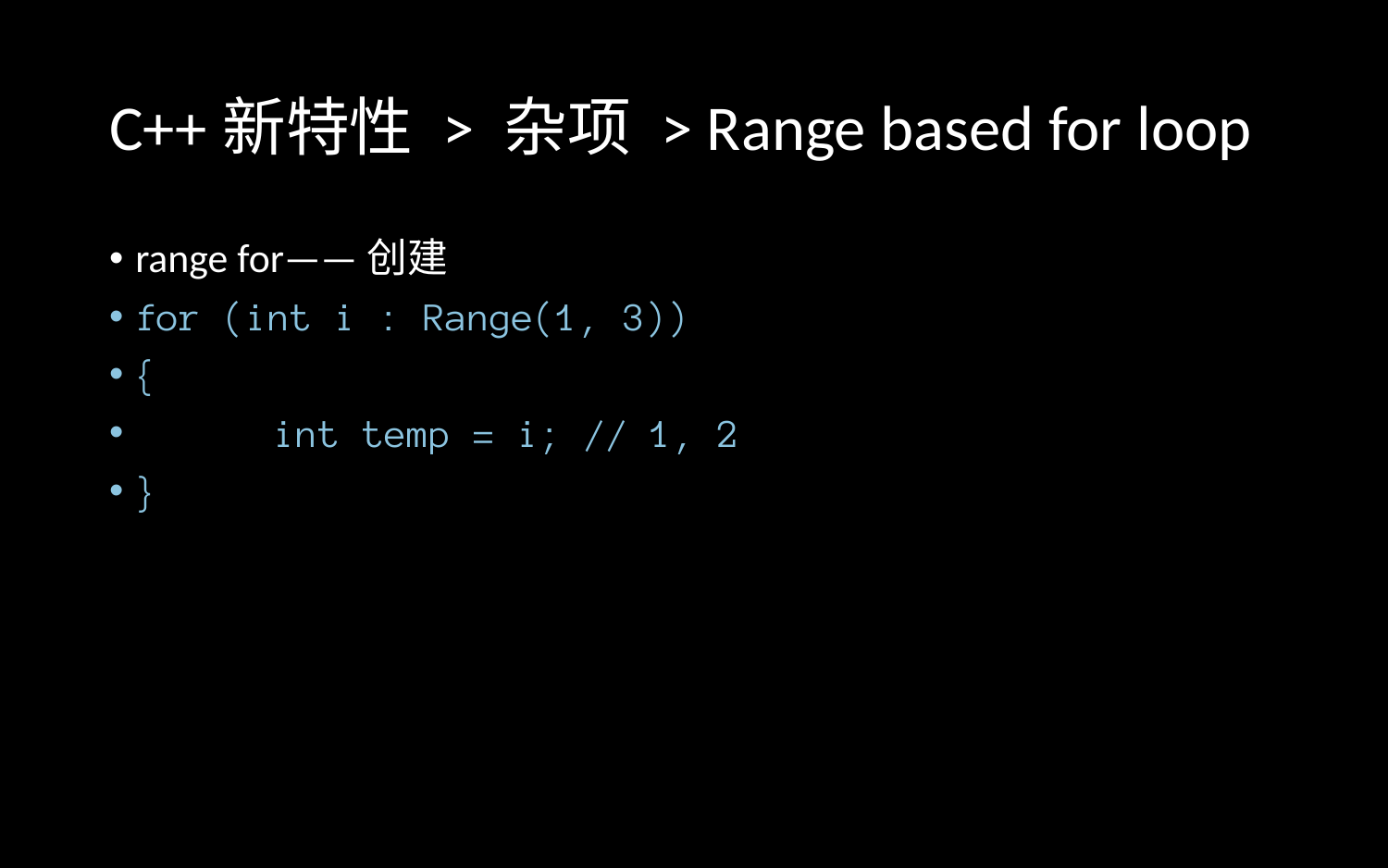

# C++新特性 > 杂项 > Range based for loop
range for——创建
for (int i : Range(1, 3))
{
	int temp = i; // 1, 2
}